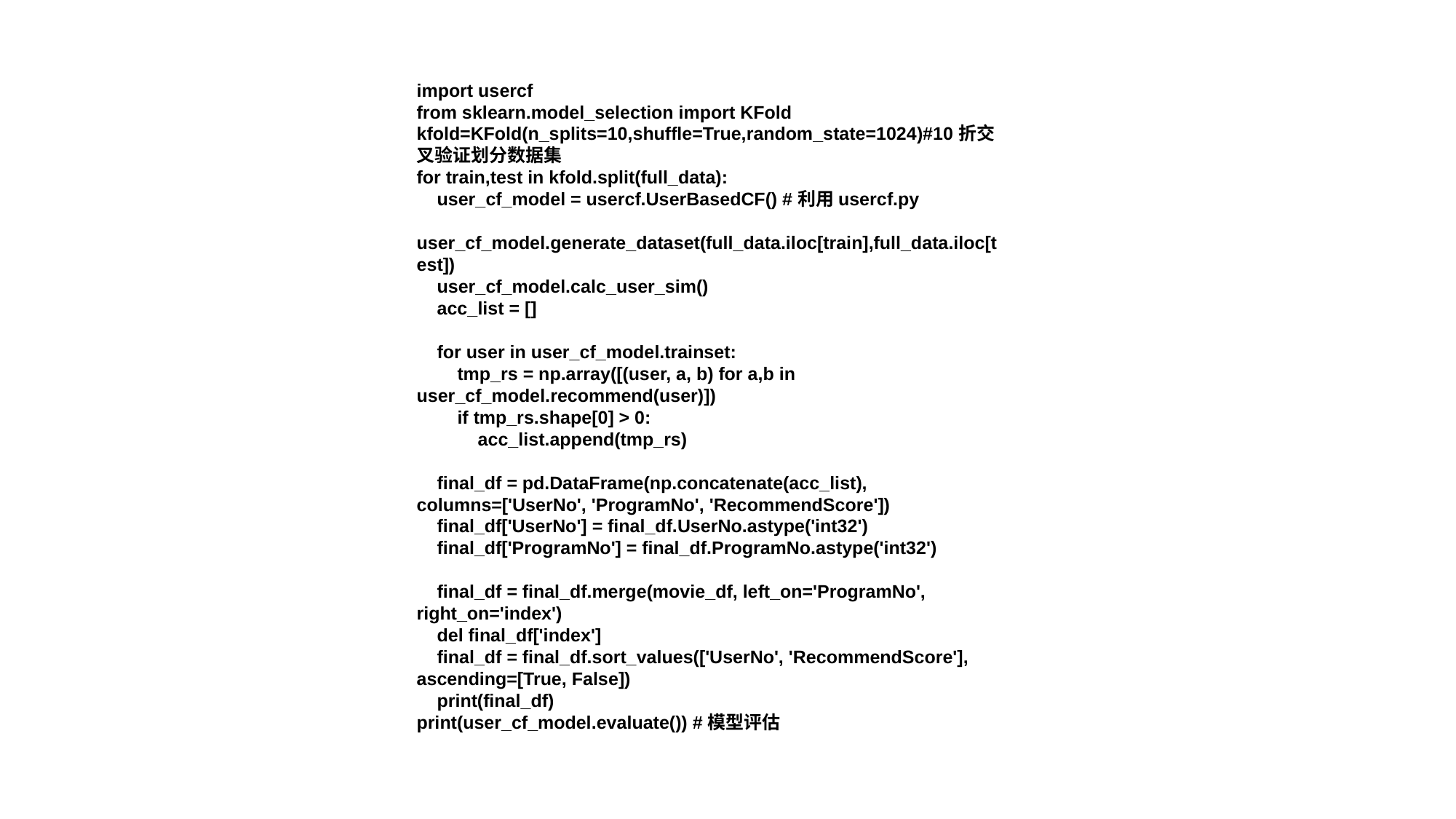

import usercf
from sklearn.model_selection import KFold
kfold=KFold(n_splits=10,shuffle=True,random_state=1024)#10折交叉验证划分数据集
for train,test in kfold.split(full_data):
    user_cf_model = usercf.UserBasedCF() #利用usercf.py
    user_cf_model.generate_dataset(full_data.iloc[train],full_data.iloc[test])
    user_cf_model.calc_user_sim()
    acc_list = []

    for user in user_cf_model.trainset:
        tmp_rs = np.array([(user, a, b) for a,b in  user_cf_model.recommend(user)])
        if tmp_rs.shape[0] > 0:
            acc_list.append(tmp_rs)

    final_df = pd.DataFrame(np.concatenate(acc_list), columns=['UserNo', 'ProgramNo', 'RecommendScore'])
    final_df['UserNo'] = final_df.UserNo.astype('int32')
    final_df['ProgramNo'] = final_df.ProgramNo.astype('int32')

    final_df = final_df.merge(movie_df, left_on='ProgramNo', right_on='index')
    del final_df['index']
    final_df = final_df.sort_values(['UserNo', 'RecommendScore'], ascending=[True, False])
    print(final_df)
print(user_cf_model.evaluate()) #模型评估